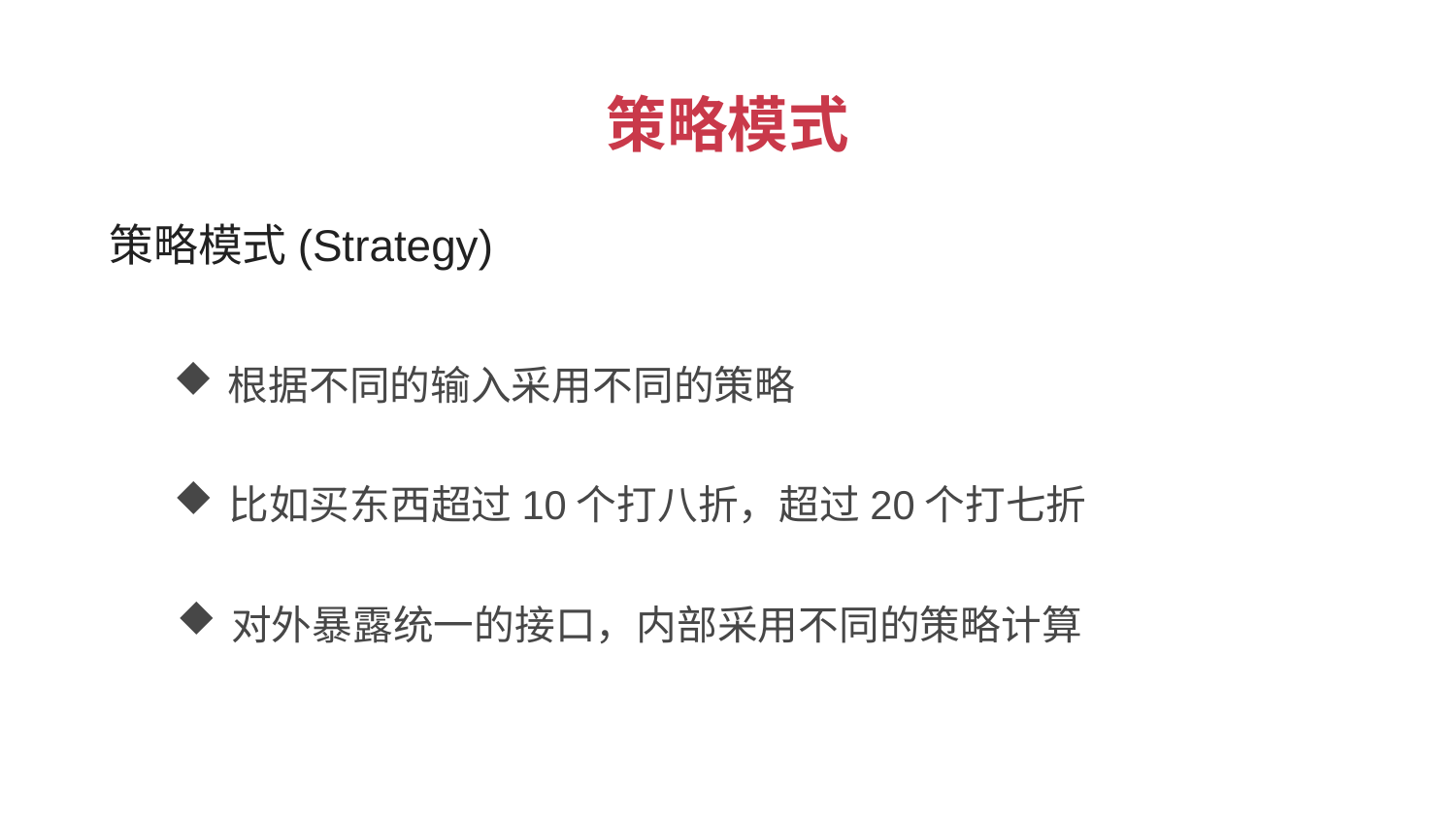

策略模式
 策略模式(Strategy)
根据不同的输入采用不同的策略
比如买东西超过10个打八折，超过20个打七折
对外暴露统一的接口，内部采用不同的策略计算